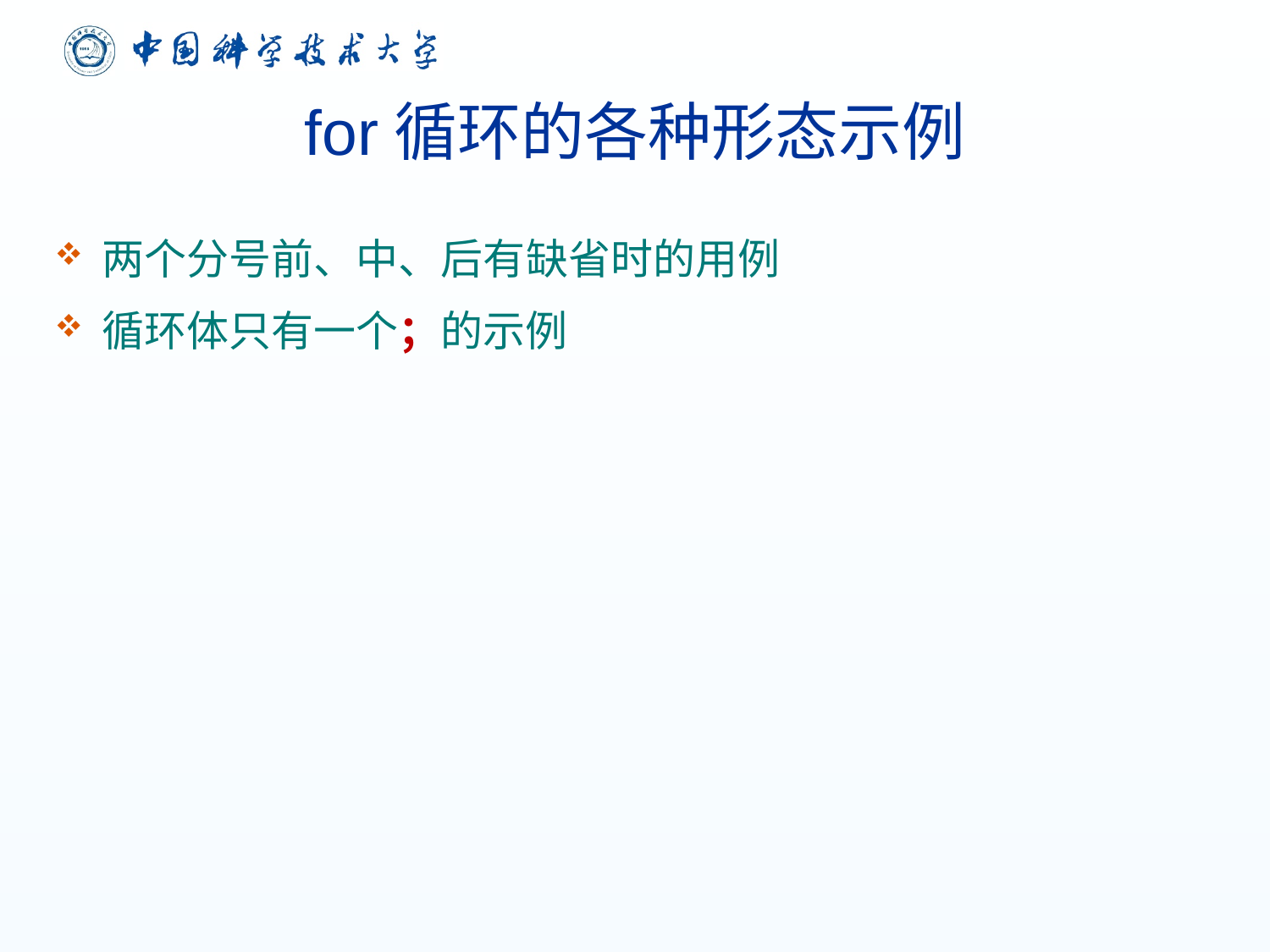

# for循环的各种形态示例
两个分号前、中、后有缺省时的用例
循环体只有一个；的示例